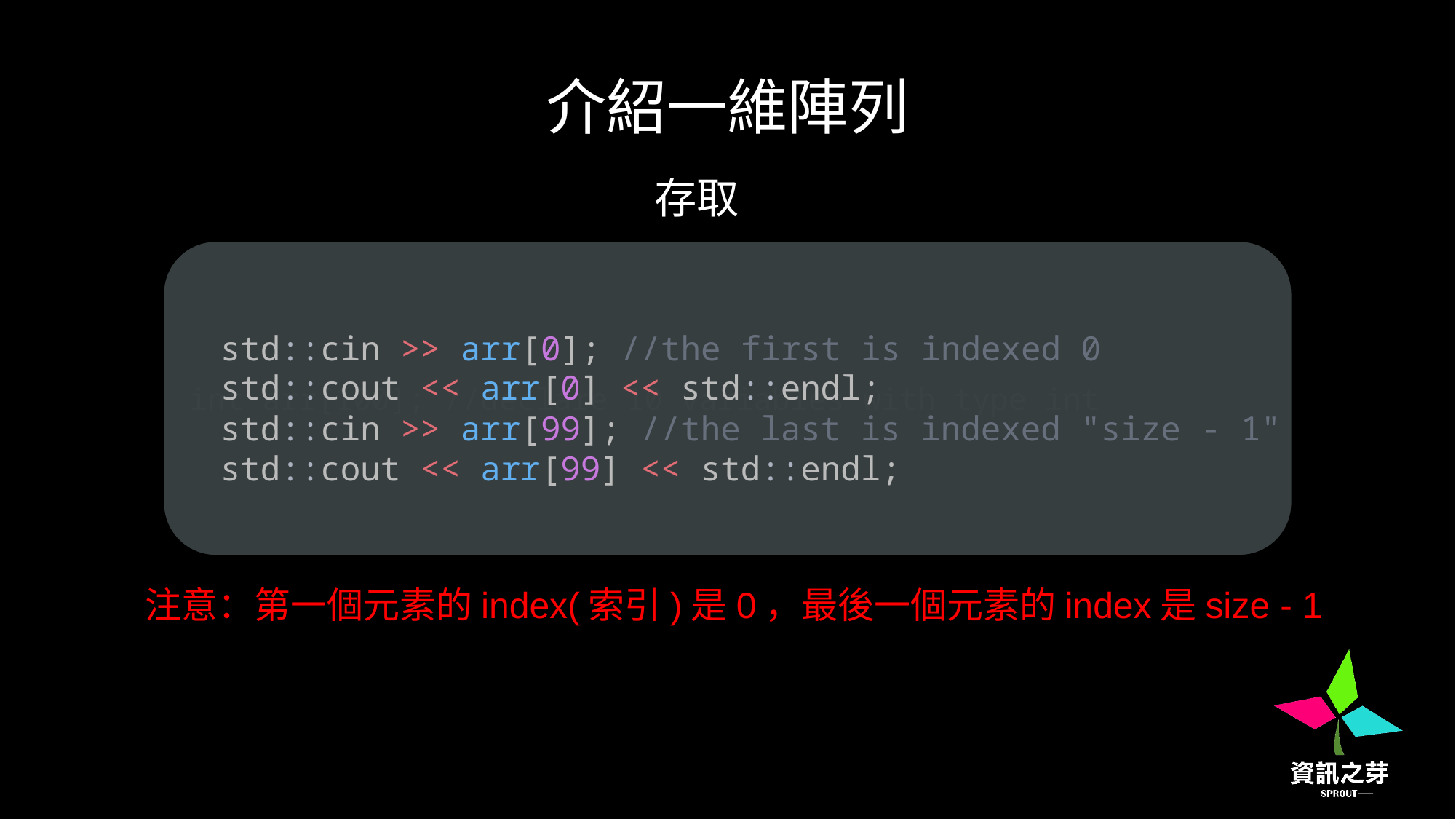

介紹一維陣列
存取
int arr[100]; //declare 10 variables with type int
std::cin >> arr[0]; //the first is indexed 0
std::cout << arr[0] << std::endl;
std::cin >> arr[99]; //the last is indexed "size - 1"
std::cout << arr[99] << std::endl;

注意：第一個元素的index(索引)是0，最後一個元素的index是size - 1